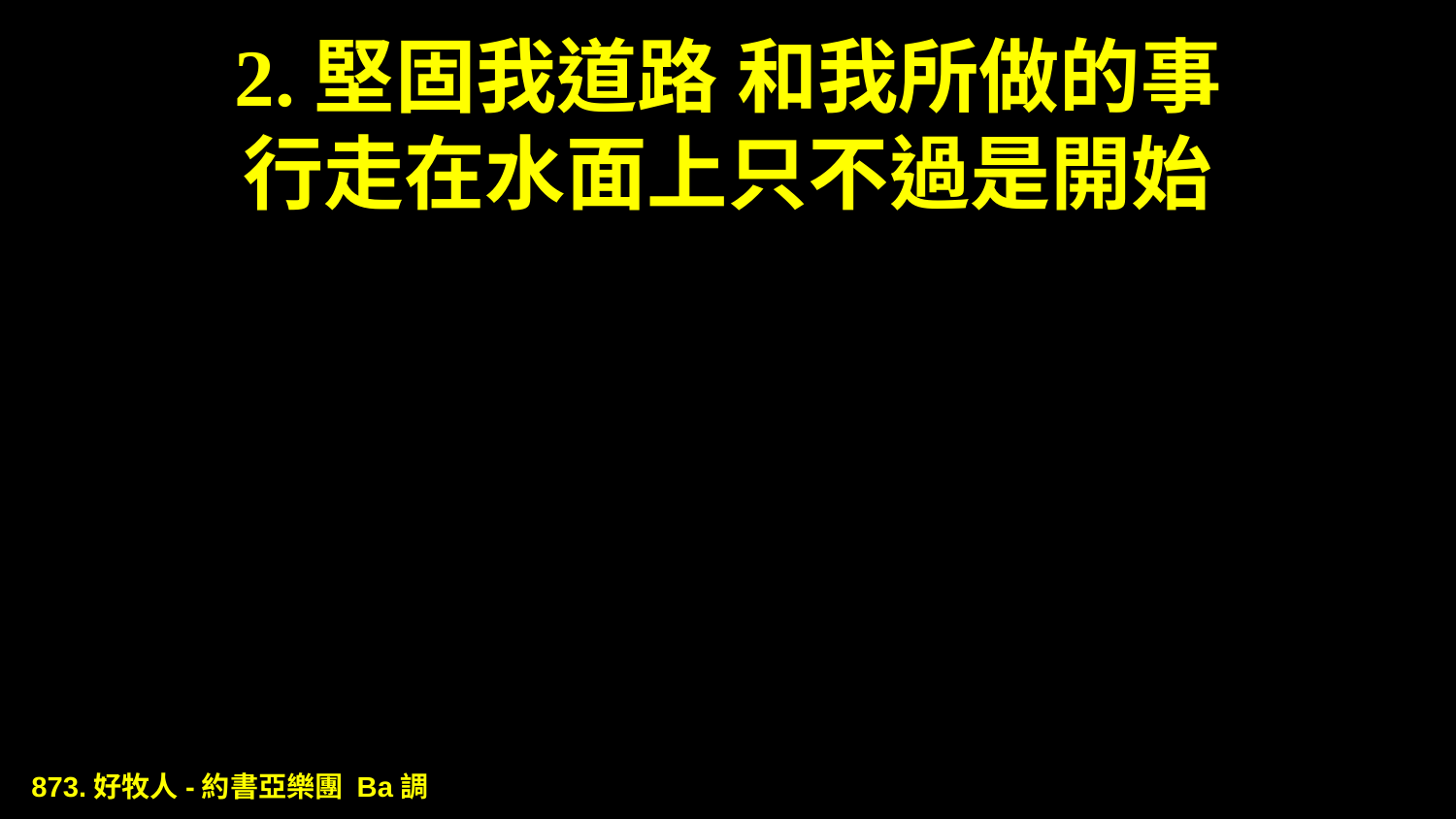

# 2.堅固我道路 和我所做的事 行走在水面上只不過是開始
873.好牧人-約書亞樂團 Ba調